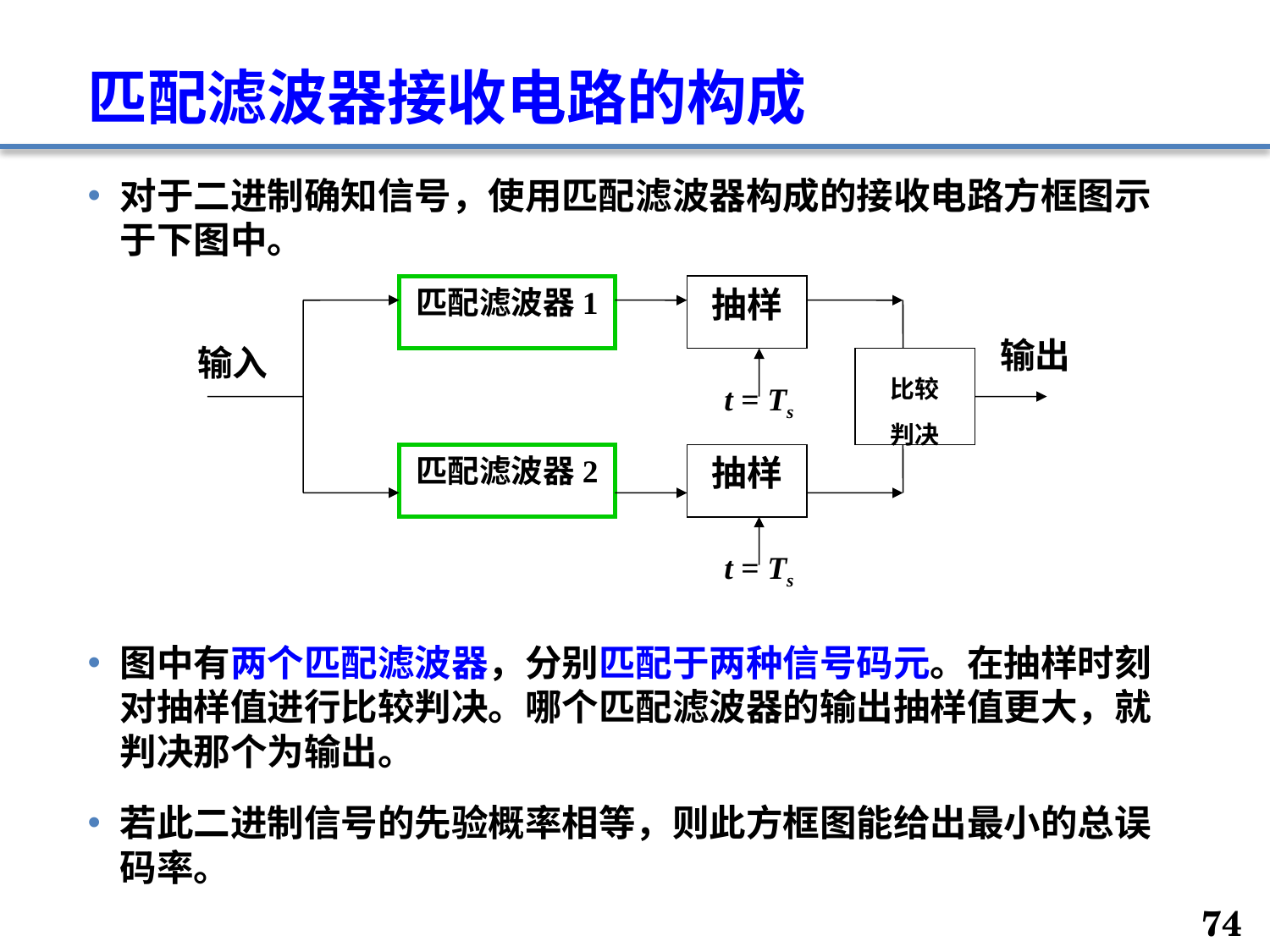

# 匹配滤波器接收电路的构成
对于二进制确知信号，使用匹配滤波器构成的接收电路方框图示于下图中。

图中有两个匹配滤波器，分别匹配于两种信号码元。在抽样时刻对抽样值进行比较判决。哪个匹配滤波器的输出抽样值更大，就判决那个为输出。
若此二进制信号的先验概率相等，则此方框图能给出最小的总误码率。
匹配滤波器1
抽样

比较
判决
t = Ts

匹配滤波器2
抽样

t = Ts
输出
输入
74